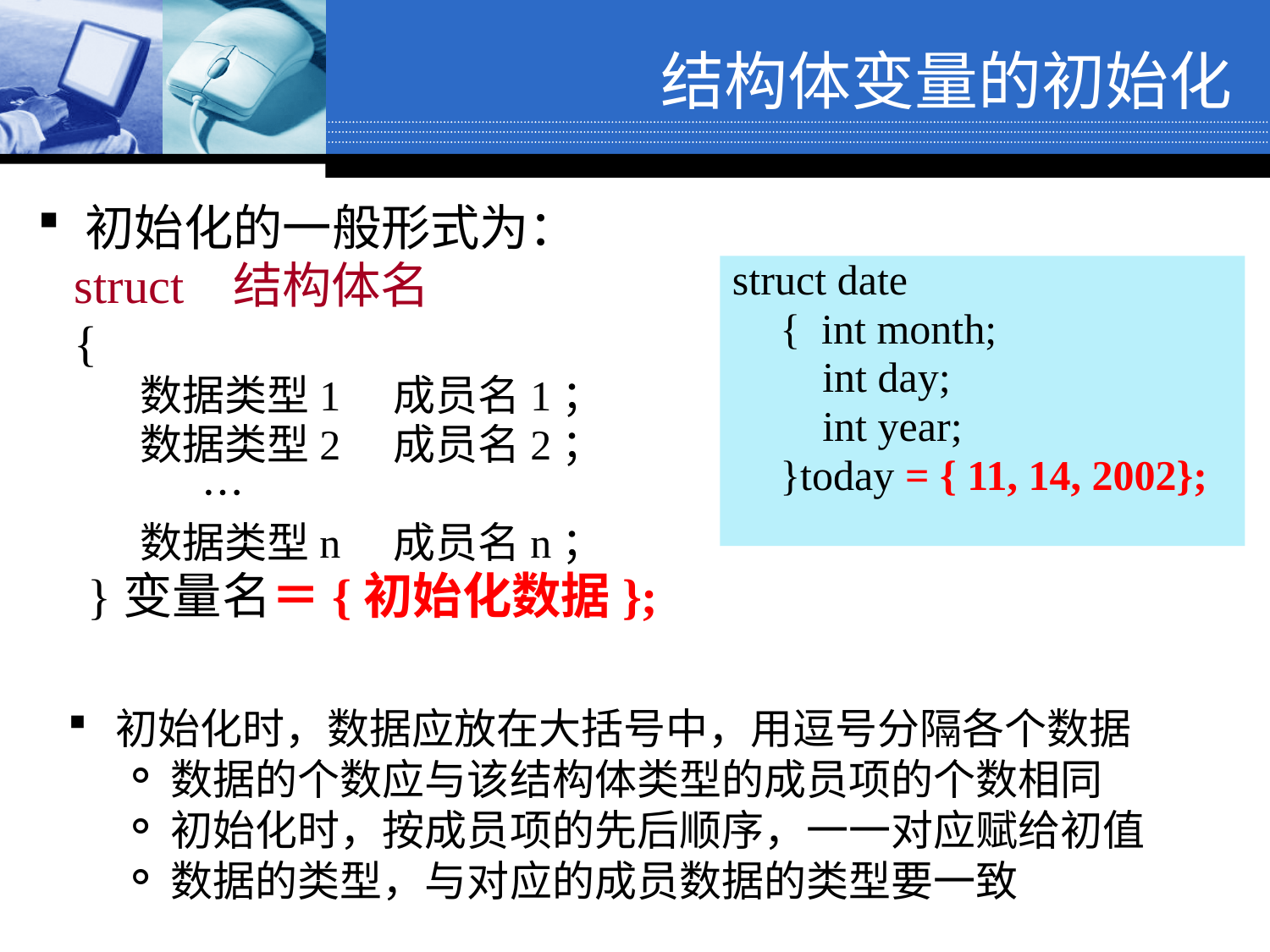

# 结构体变量的初始化
初始化的一般形式为：
   struct   结构体名
   {
数据类型1　成员名1；
数据类型2　成员名2；
 　…
数据类型n　成员名n；
  }变量名＝{初始化数据};

struct date
	{  int month;
	    int day;
	    int year;
	}today = { 11, 14, 2002};
初始化时，数据应放在大括号中，用逗号分隔各个数据
数据的个数应与该结构体类型的成员项的个数相同
初始化时，按成员项的先后顺序，一一对应赋给初值
数据的类型，与对应的成员数据的类型要一致